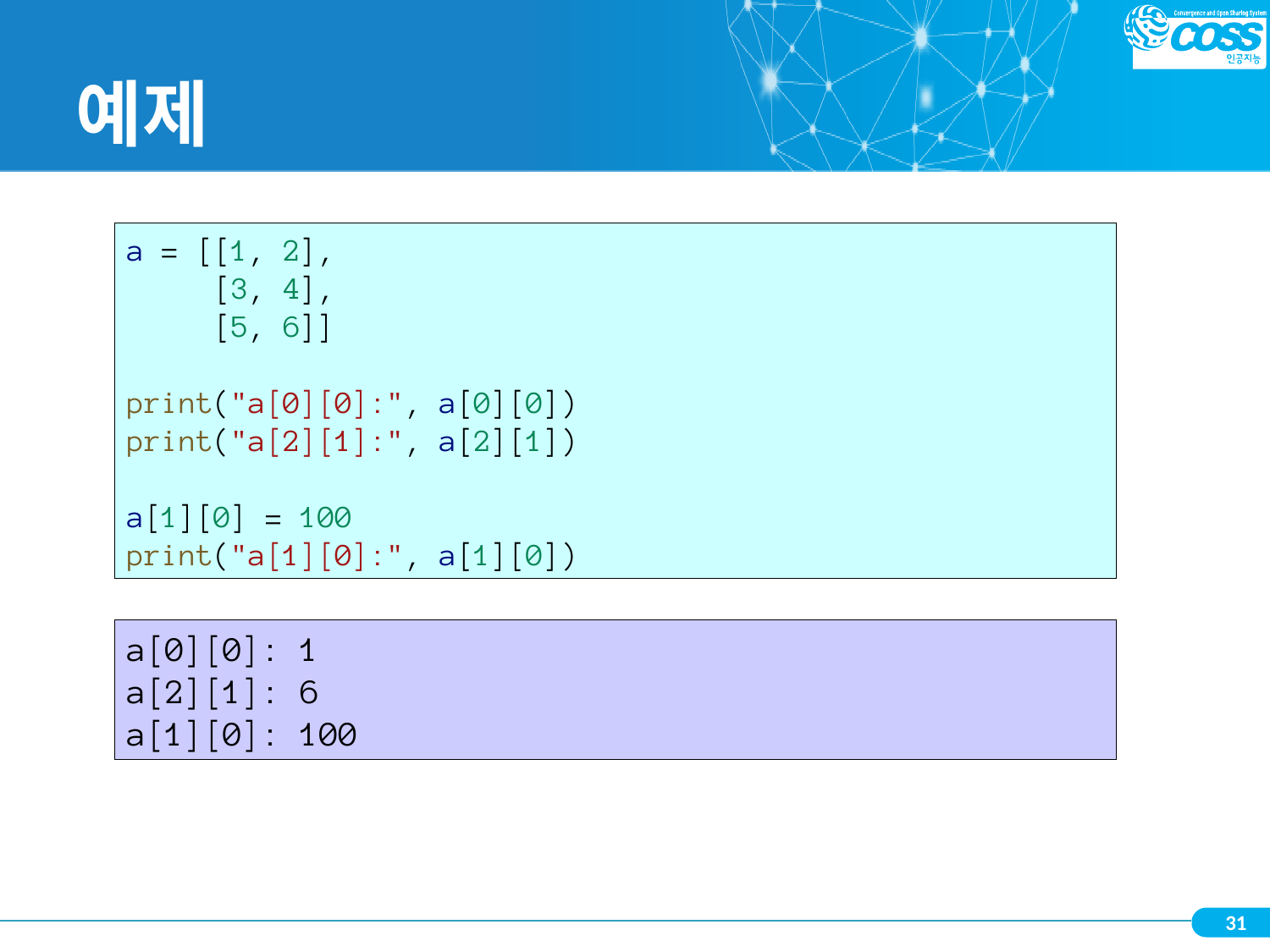

# 예제
a = [[1, 2],
     [3, 4],
     [5, 6]]
print("a[0][0]:", a[0][0])
print("a[2][1]:", a[2][1])
a[1][0] = 100
print("a[1][0]:", a[1][0])
a[0][0]: 1
a[2][1]: 6
a[1][0]: 100